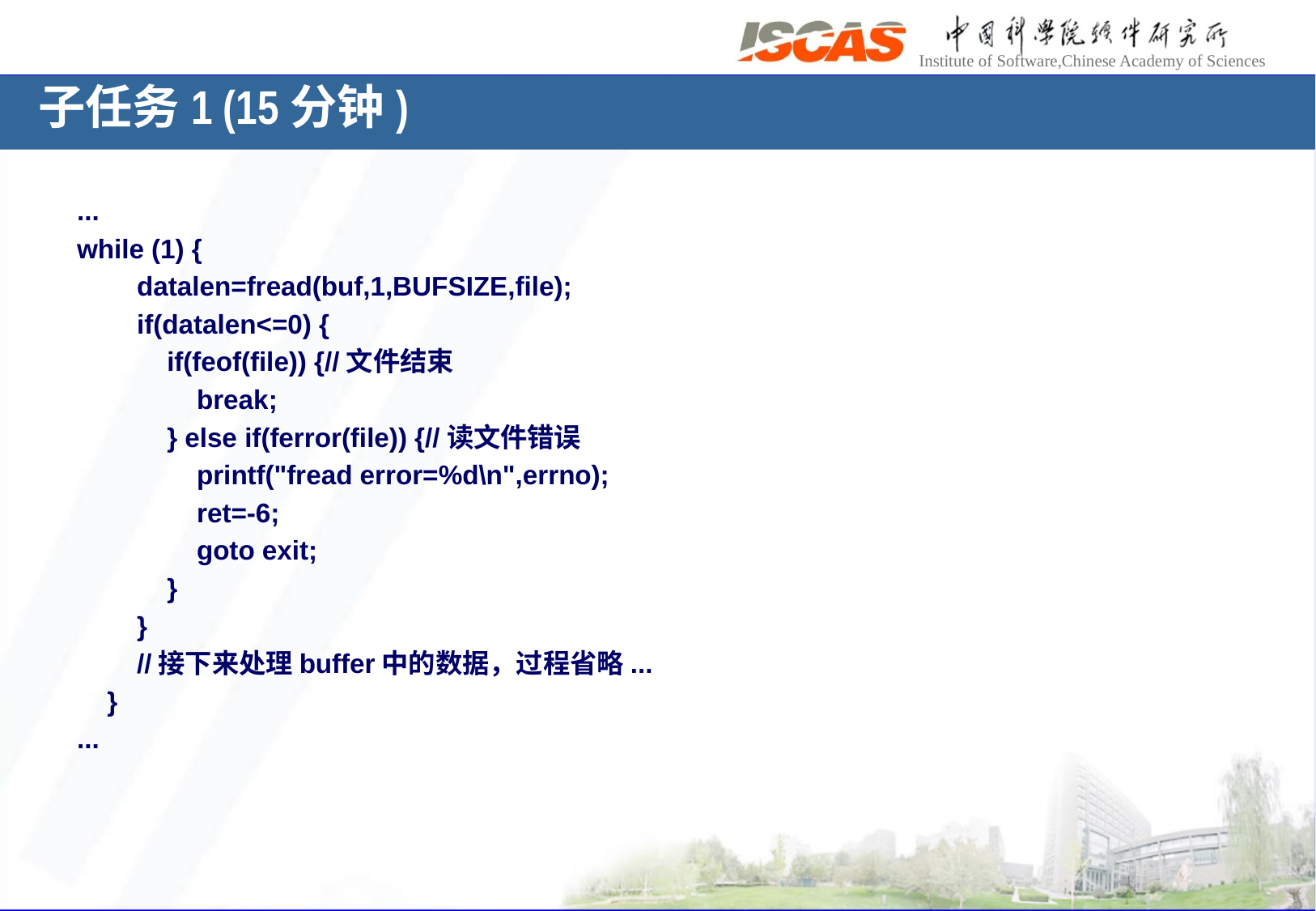

子任务1 (15分钟)
...
while (1) {
        datalen=fread(buf,1,BUFSIZE,file);
        if(datalen<=0) {
            if(feof(file)) {//文件结束
                break;
            } else if(ferror(file)) {//读文件错误
                printf("fread error=%d\n",errno);
                ret=-6;
                goto exit;
            }
        }
        //接下来处理buffer中的数据，过程省略...
    }
...